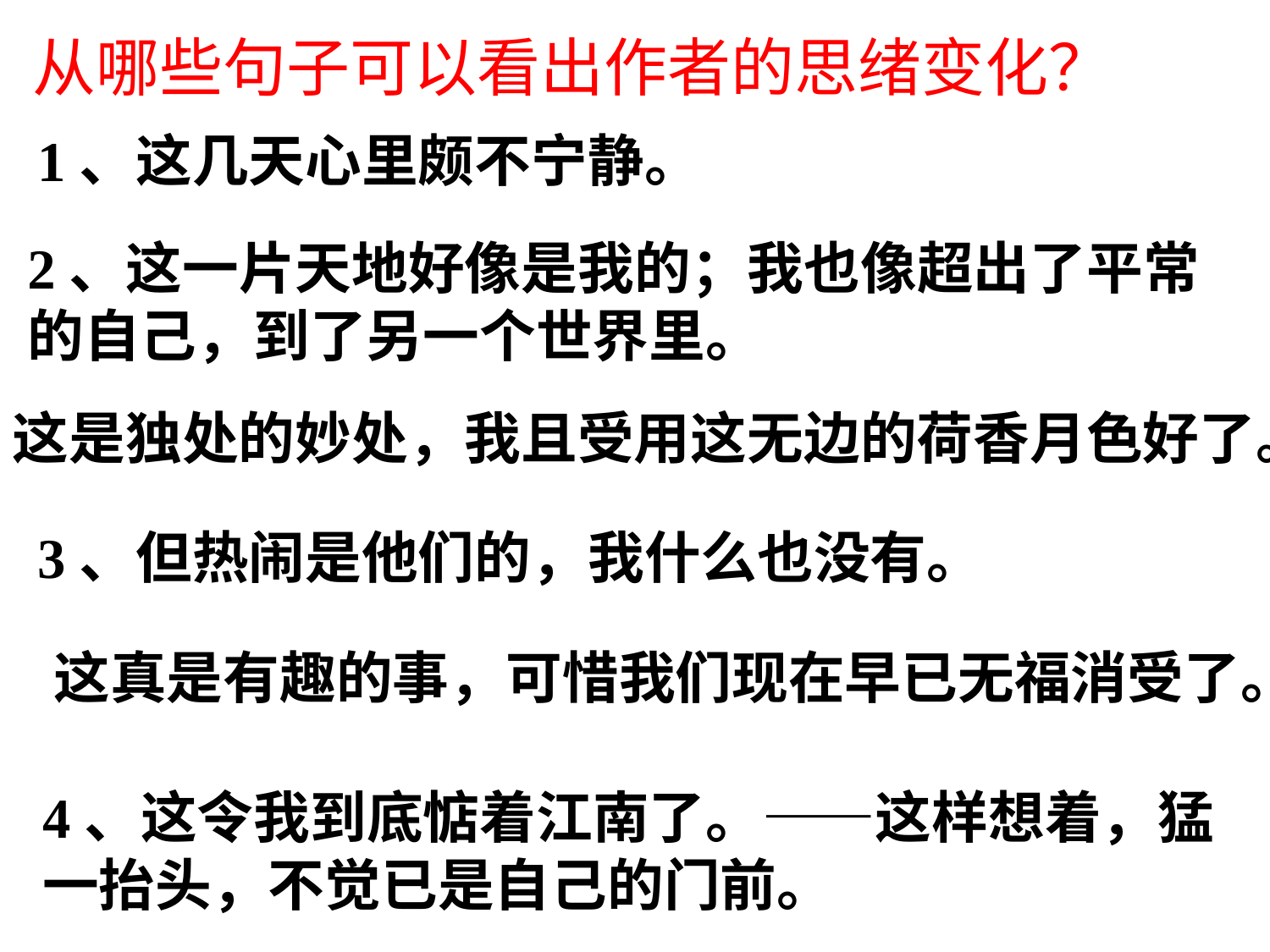

# 从哪些句子可以看出作者的思绪变化？
1、这几天心里颇不宁静。
2、这一片天地好像是我的；我也像超出了平常的自己，到了另一个世界里。
这是独处的妙处，我且受用这无边的荷香月色好了。
3、但热闹是他们的，我什么也没有。
 这真是有趣的事，可惜我们现在早已无福消受了。
4、这令我到底惦着江南了。——这样想着，猛一抬头，不觉已是自己的门前。